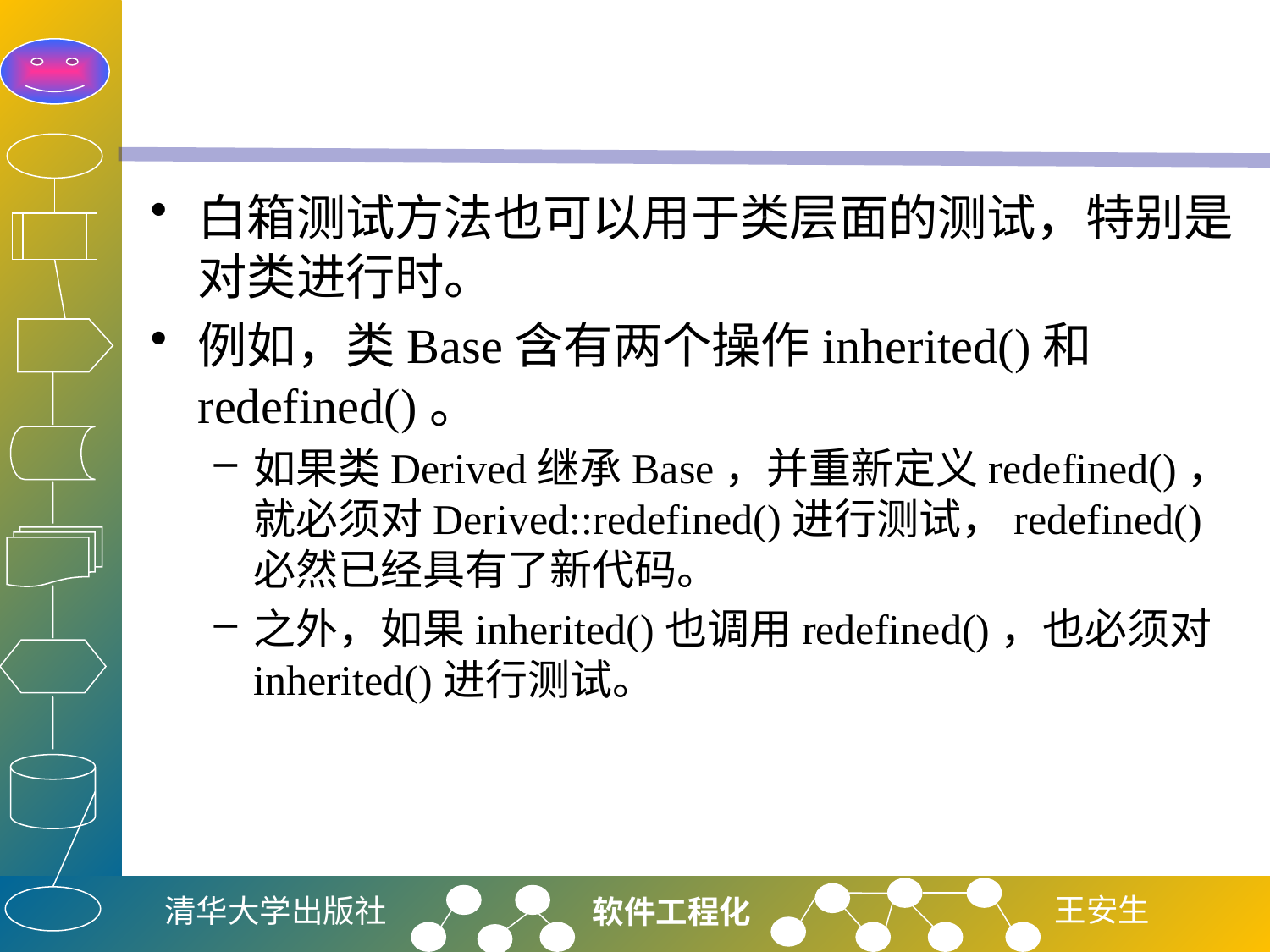

#
白箱测试方法也可以用于类层面的测试，特别是对类进行时。
例如，类Base含有两个操作inherited()和redefined()。
如果类Derived继承Base，并重新定义redefined()，就必须对Derived::redefined()进行测试，redefined()必然已经具有了新代码。
之外，如果inherited()也调用redefined()，也必须对inherited()进行测试。